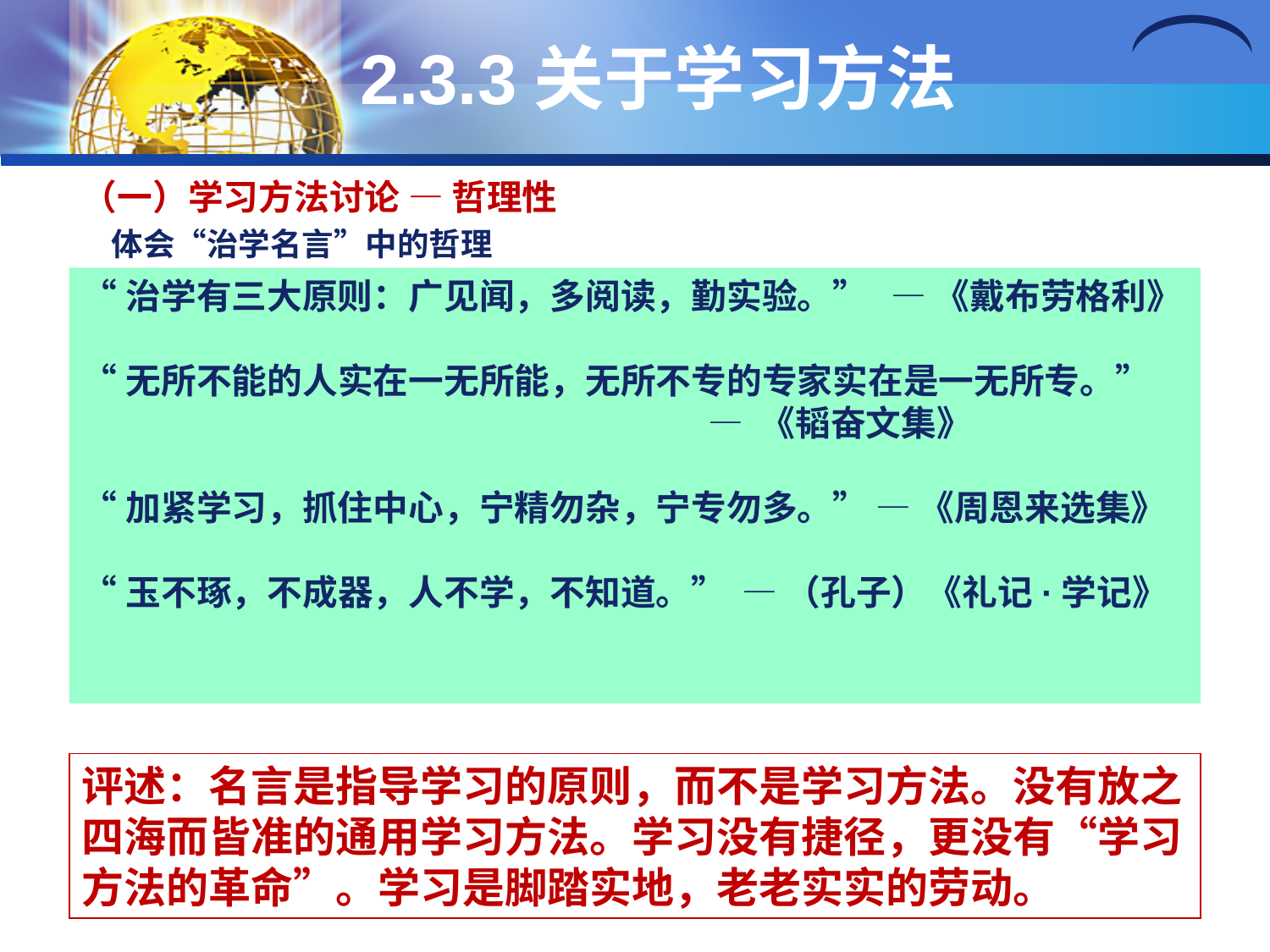

# 2.3.3关于学习方法
（一）学习方法讨论 — 哲理性
体会“治学名言”中的哲理
“治学有三大原则：广见闻，多阅读，勤实验。”   — 《戴布劳格利》

“无所不能的人实在一无所能，无所不专的专家实在是一无所专。”
                                                                                — 《韬奋文集》

“加紧学习，抓住中心，宁精勿杂，宁专勿多。” — 《周恩来选集》

“玉不琢，不成器，人不学，不知道。”  — （孔子）《礼记·学记》

评述：名言是指导学习的原则，而不是学习方法。没有放之四海而皆准的通用学习方法。学习没有捷径，更没有“学习方法的革命”。学习是脚踏实地，老老实实的劳动。